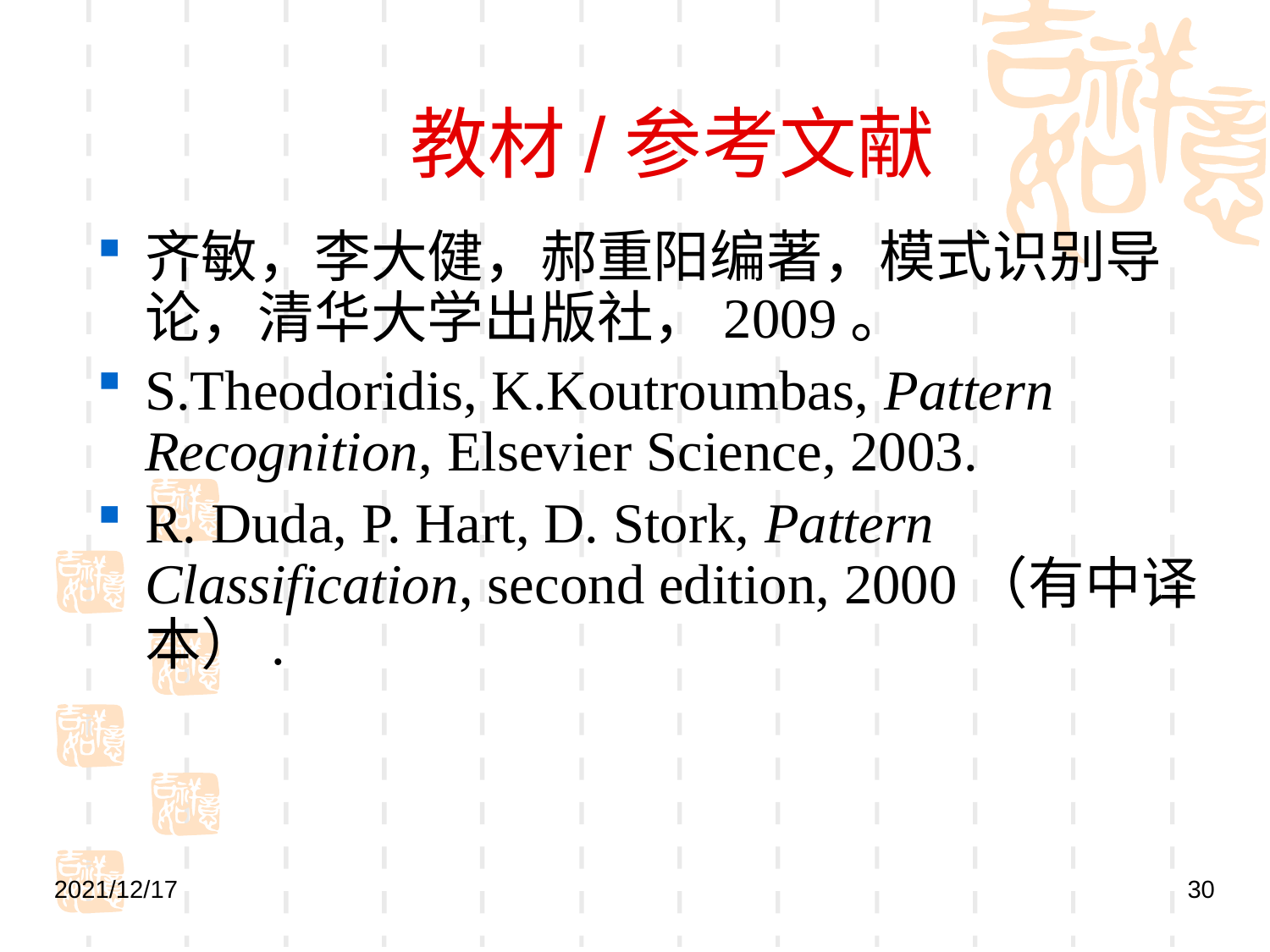

# 教材/参考文献
齐敏，李大健，郝重阳编著，模式识别导论，清华大学出版社，2009。
S.Theodoridis, K.Koutroumbas, Pattern Recognition, Elsevier Science, 2003.
R. Duda, P. Hart, D. Stork, Pattern Classification, second edition, 2000（有中译本）.
2021/12/17
30